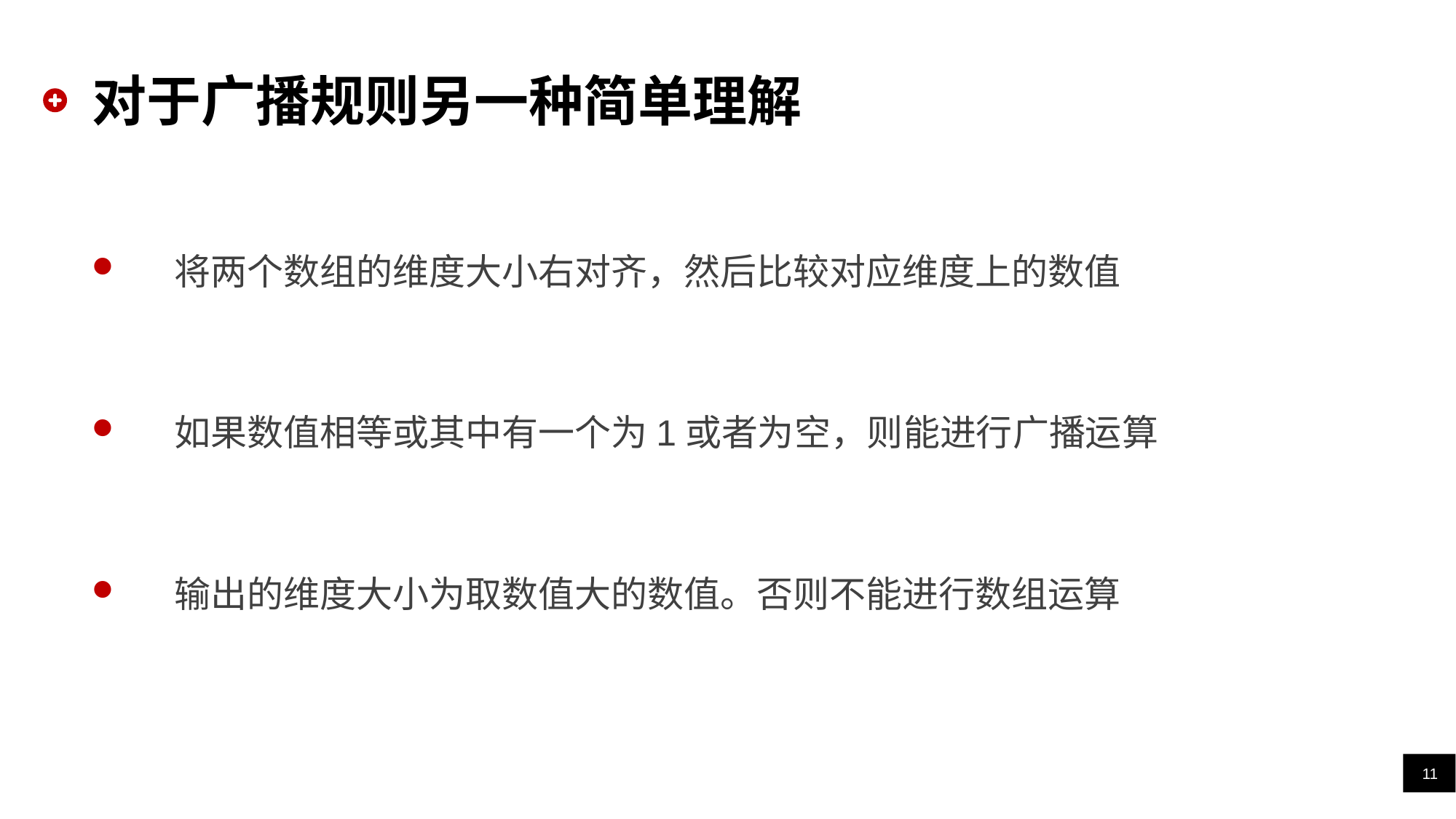

# 对于广播规则另一种简单理解

    将两个数组的维度大小右对齐，然后比较对应维度上的数值

    如果数值相等或其中有一个为1或者为空，则能进行广播运算

    输出的维度大小为取数值大的数值。否则不能进行数组运算